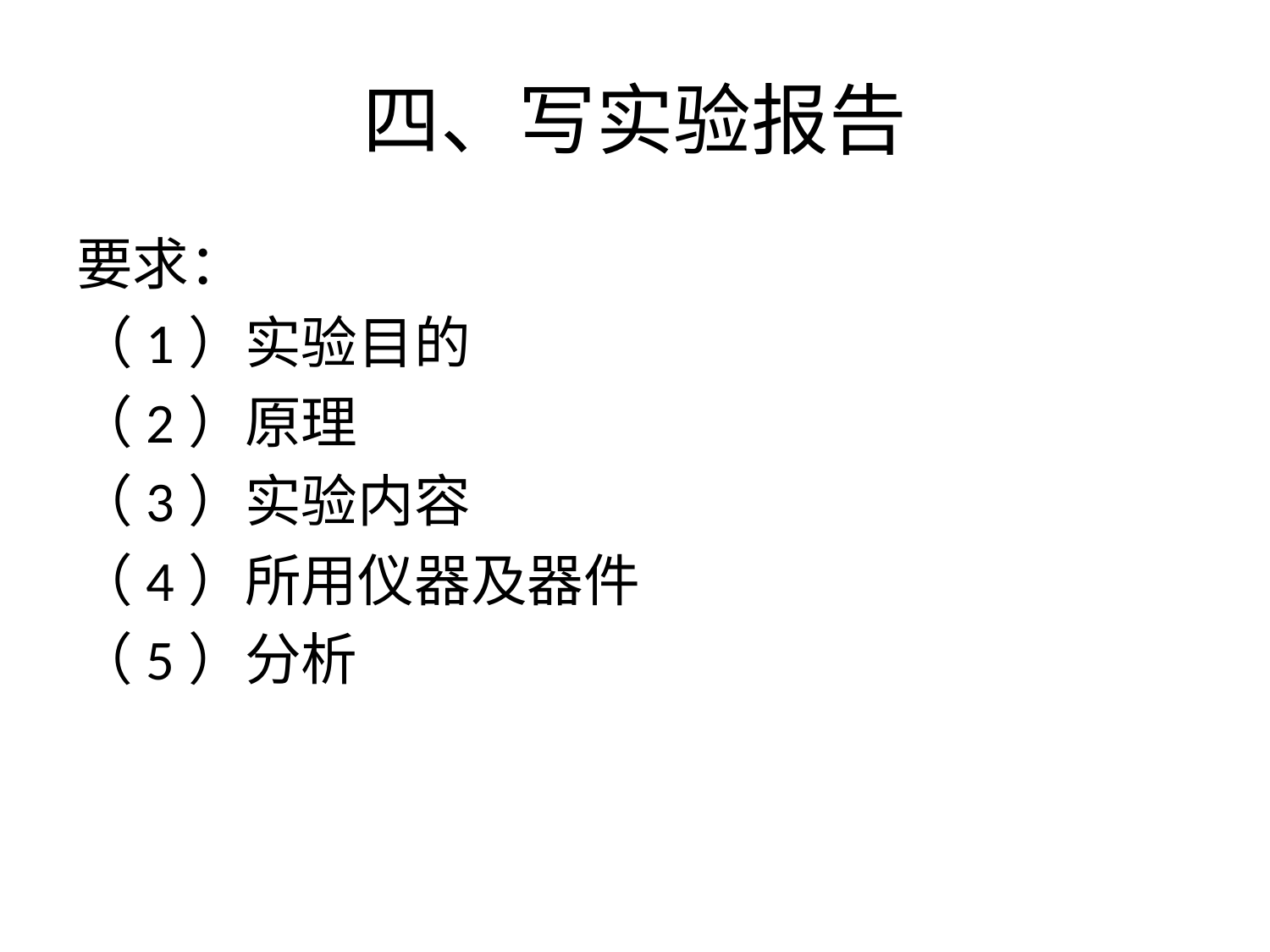

# 四、写实验报告
要求：
（1）实验目的
（2）原理
（3）实验内容
（4）所用仪器及器件
（5）分析